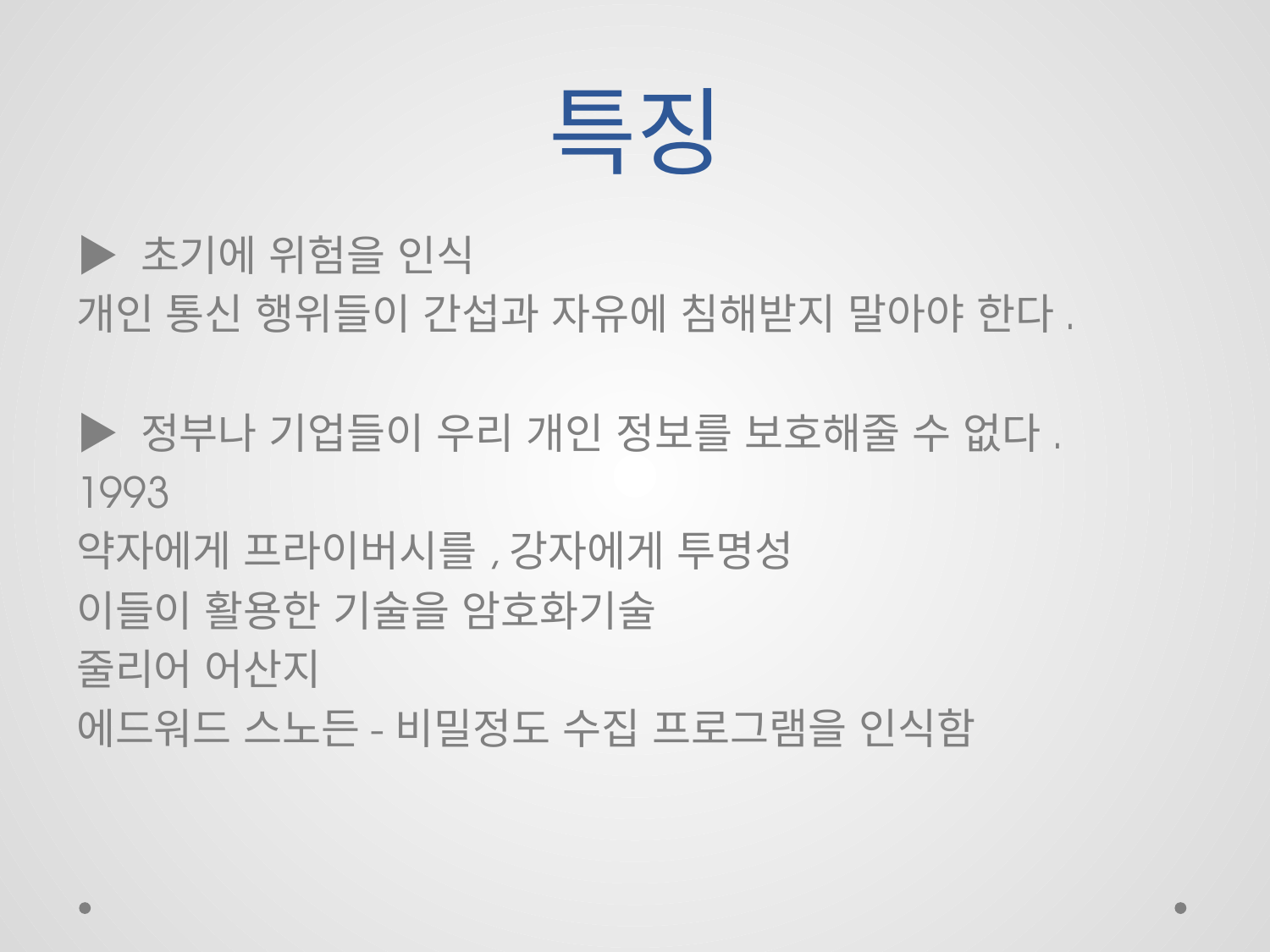

# 특징
▶ 초기에 위험을 인식
개인 통신 행위들이 간섭과 자유에 침해받지 말아야 한다.

▶ 정부나 기업들이 우리 개인 정보를 보호해줄 수 없다.
1993
약자에게 프라이버시를,강자에게 투명성
이들이 활용한 기술을 암호화기술
줄리어 어산지
에드워드 스노든-비밀정도 수집 프로그램을 인식함